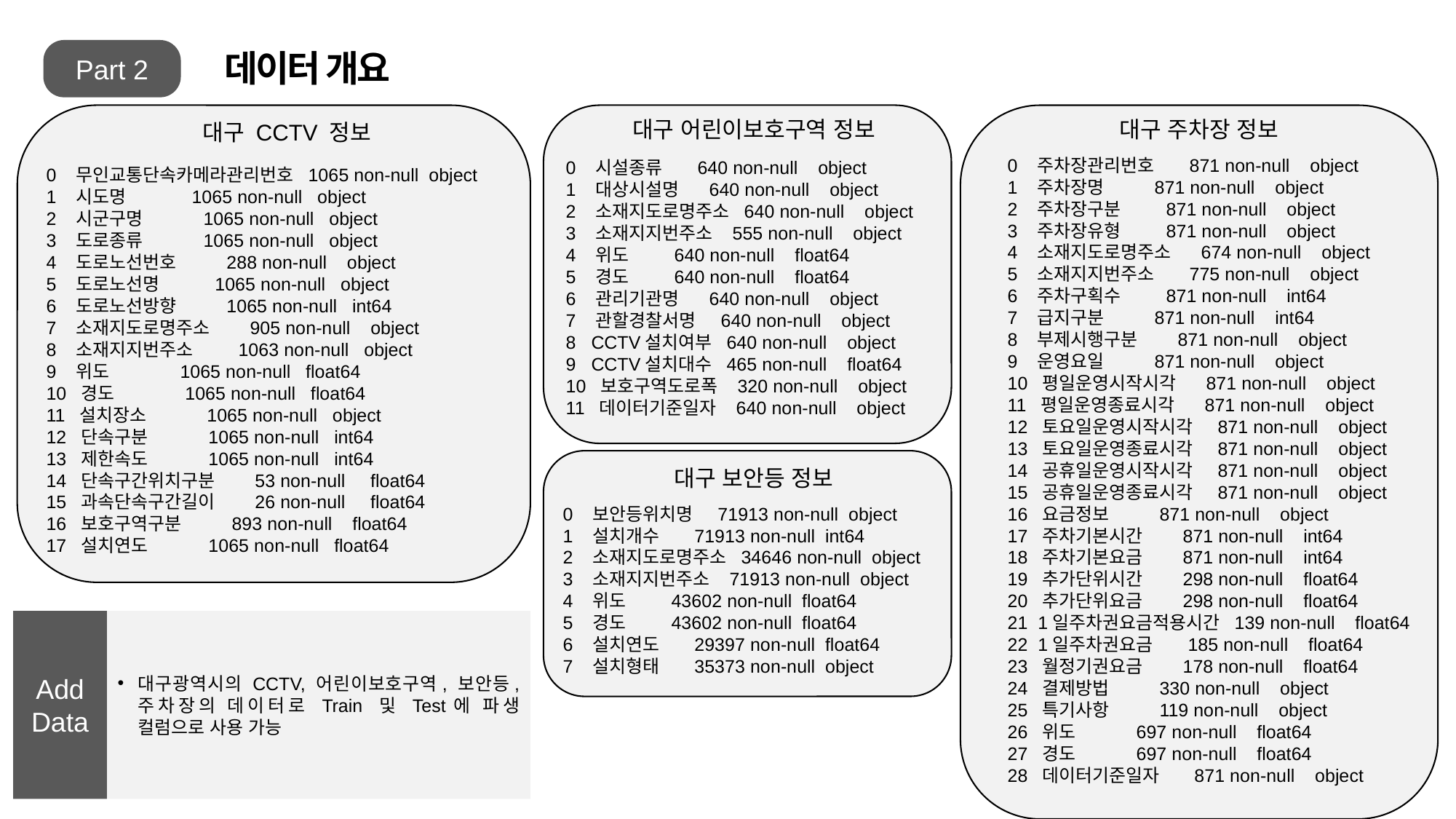

Part 2
데이터 개요

대구 어린이보호구역 정보
대구 주차장 정보
대구 CCTV 정보
 0   주차장관리번호      871 non-null    object
 1   주차장명         871 non-null    object
 2   주차장구분        871 non-null    object
 3   주차장유형        871 non-null    object
 4   소재지도로명주소     674 non-null    object
 5   소재지지번주소      775 non-null    object
 6   주차구획수        871 non-null    int64
 7   급지구분         871 non-null    int64
 8   부제시행구분       871 non-null    object
 9   운영요일         871 non-null    object
 10  평일운영시작시각     871 non-null    object
 11  평일운영종료시각     871 non-null    object
 12  토요일운영시작시각    871 non-null    object
 13  토요일운영종료시각    871 non-null    object
 14  공휴일운영시작시각    871 non-null    object
 15  공휴일운영종료시각    871 non-null    object
 16  요금정보         871 non-null    object
 17  주차기본시간       871 non-null    int64
 18  주차기본요금       871 non-null    int64
 19  추가단위시간       298 non-null    float64
 20  추가단위요금       298 non-null    float64
 21  1일주차권요금적용시간  139 non-null    float64
 22  1일주차권요금      185 non-null    float64
 23  월정기권요금       178 non-null    float64
 24  결제방법         330 non-null    object
 25  특기사항         119 non-null    object
 26  위도           697 non-null    float64
 27  경도           697 non-null    float64
 28  데이터기준일자      871 non-null    object
 0   시설종류      640 non-null    object
 1   대상시설명     640 non-null    object
 2   소재지도로명주소  640 non-null    object
 3   소재지지번주소   555 non-null    object
 4   위도        640 non-null    float64
 5   경도        640 non-null    float64
 6   관리기관명     640 non-null    object
 7   관할경찰서명    640 non-null    object
 8   CCTV설치여부  640 non-null    object
 9   CCTV설치대수  465 non-null    float64
 10  보호구역도로폭   320 non-null    object
 11  데이터기준일자   640 non-null    object
 0   무인교통단속카메라관리번호  1065 non-null  object
 1   시도명            1065 non-null   object
 2   시군구명           1065 non-null   object
 3   도로종류           1065 non-null   object
 4   도로노선번호         288 non-null    object
 5   도로노선명          1065 non-null   object
 6   도로노선방향         1065 non-null   int64
 7   소재지도로명주소       905 non-null    object
 8   소재지지번주소        1063 non-null   object
 9   위도             1065 non-null   float64
 10  경도             1065 non-null   float64
 11  설치장소           1065 non-null   object
 12  단속구분           1065 non-null   int64
 13  제한속도           1065 non-null   int64
 14  단속구간위치구분       53 non-null     float64
 15  과속단속구간길이       26 non-null     float64
 16  보호구역구분         893 non-null    float64
 17  설치연도           1065 non-null   float64

대구 보안등 정보
 0   보안등위치명    71913 non-null  object
 1   설치개수      71913 non-null  int64
 2   소재지도로명주소  34646 non-null  object
 3   소재지지번주소   71913 non-null  object
 4   위도        43602 non-null  float64
 5   경도        43602 non-null  float64
 6   설치연도      29397 non-null  float64
 7   설치형태      35373 non-null  object
Add
Data
대구광역시의 CCTV, 어린이보호구역, 보안등, 주차장의 데이터로 Train 및 Test에 파생 컬럼으로 사용 가능